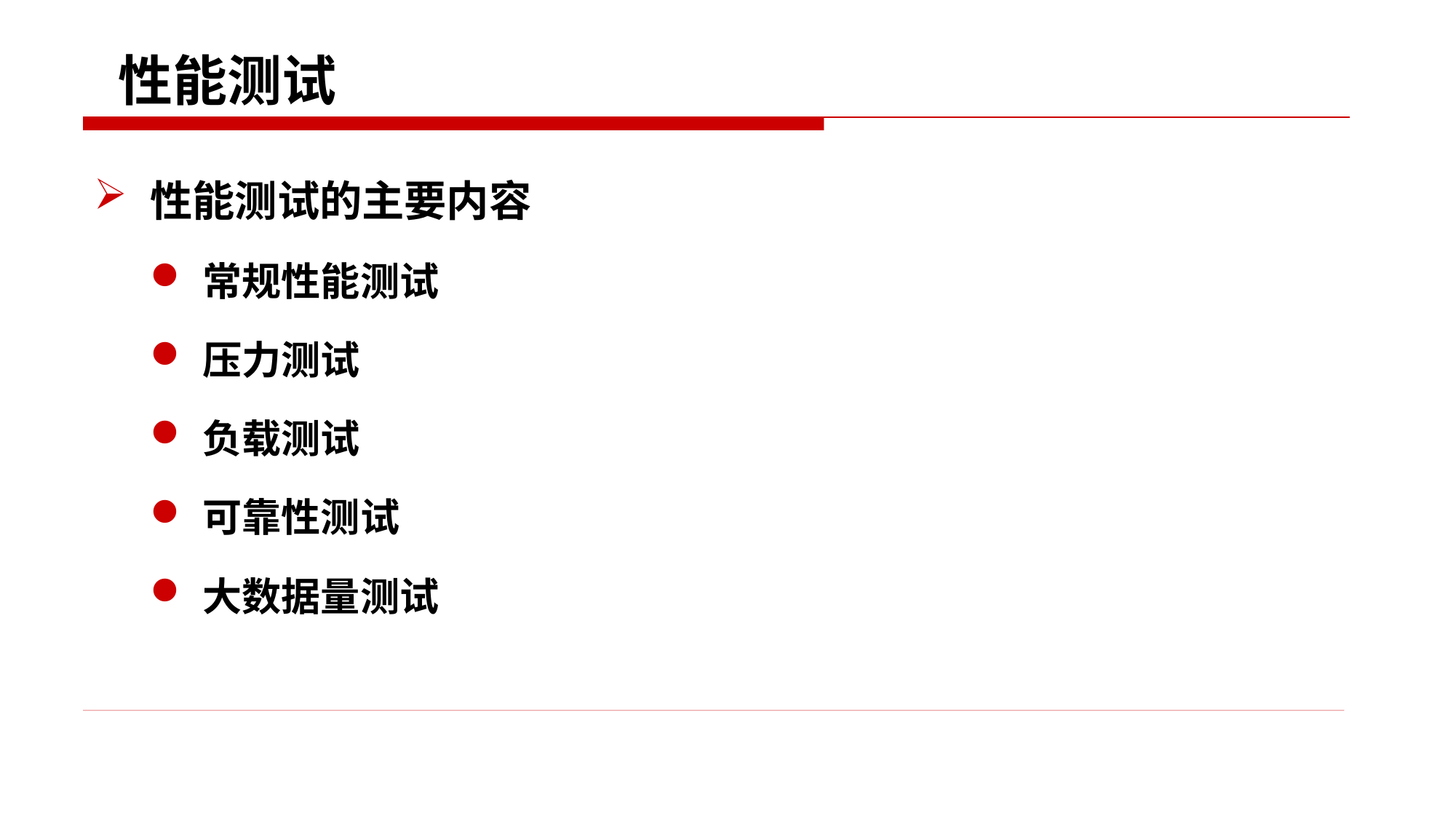

# 性能测试
性能测试的主要内容
常规性能测试
压力测试
负载测试
可靠性测试
大数据量测试